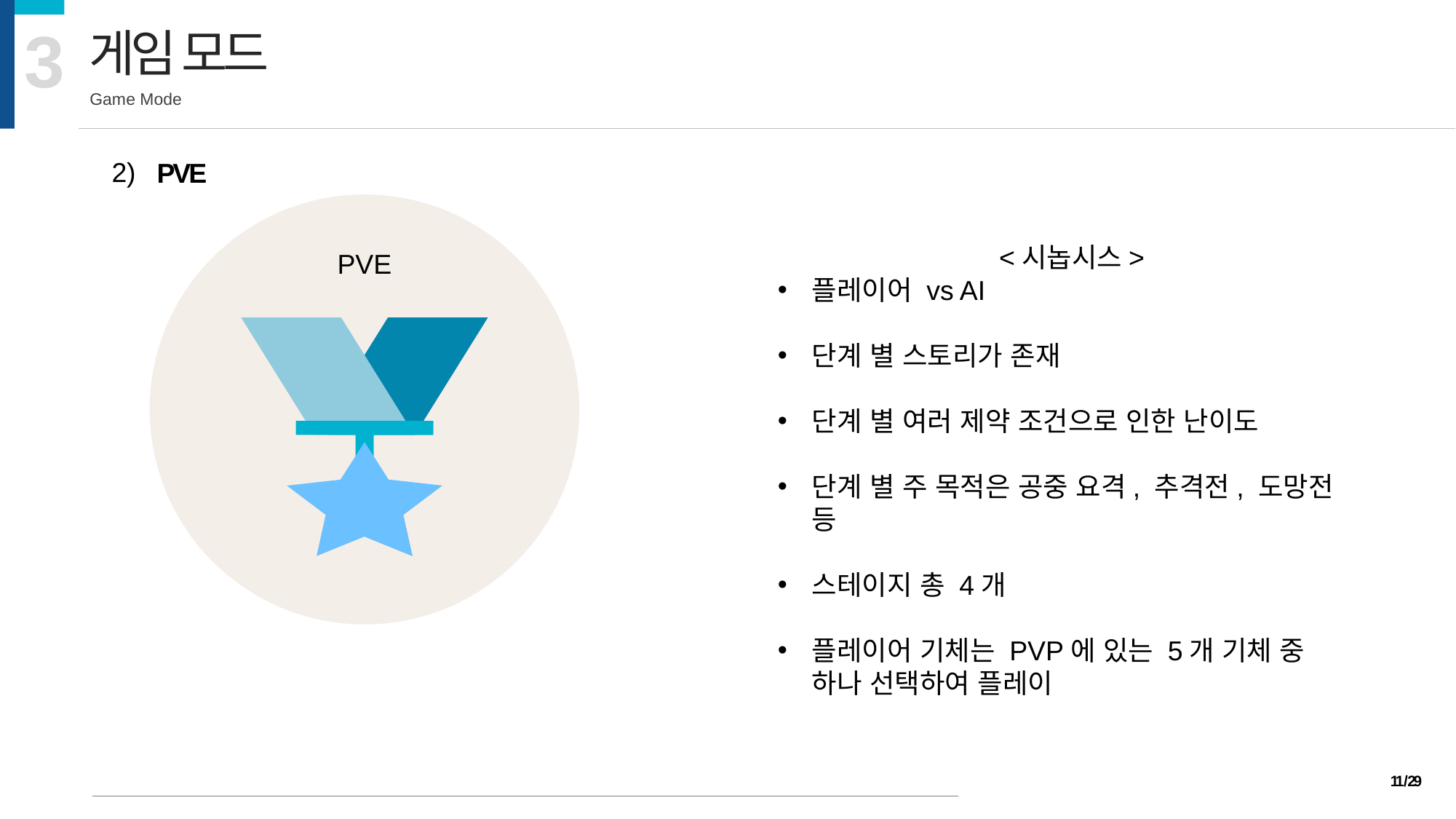

3
게임 모드
Game Mode
2)
PVE

PVE

<시놉시스>
플레이어 vs AI

단계 별 스토리가 존재

단계 별 여러 제약 조건으로 인한 난이도

단계 별 주 목적은 공중 요격, 추격전, 도망전 등

스테이지 총 4개

플레이어 기체는 PVP에 있는 5개 기체 중
하나 선택하여 플레이

11 / 29